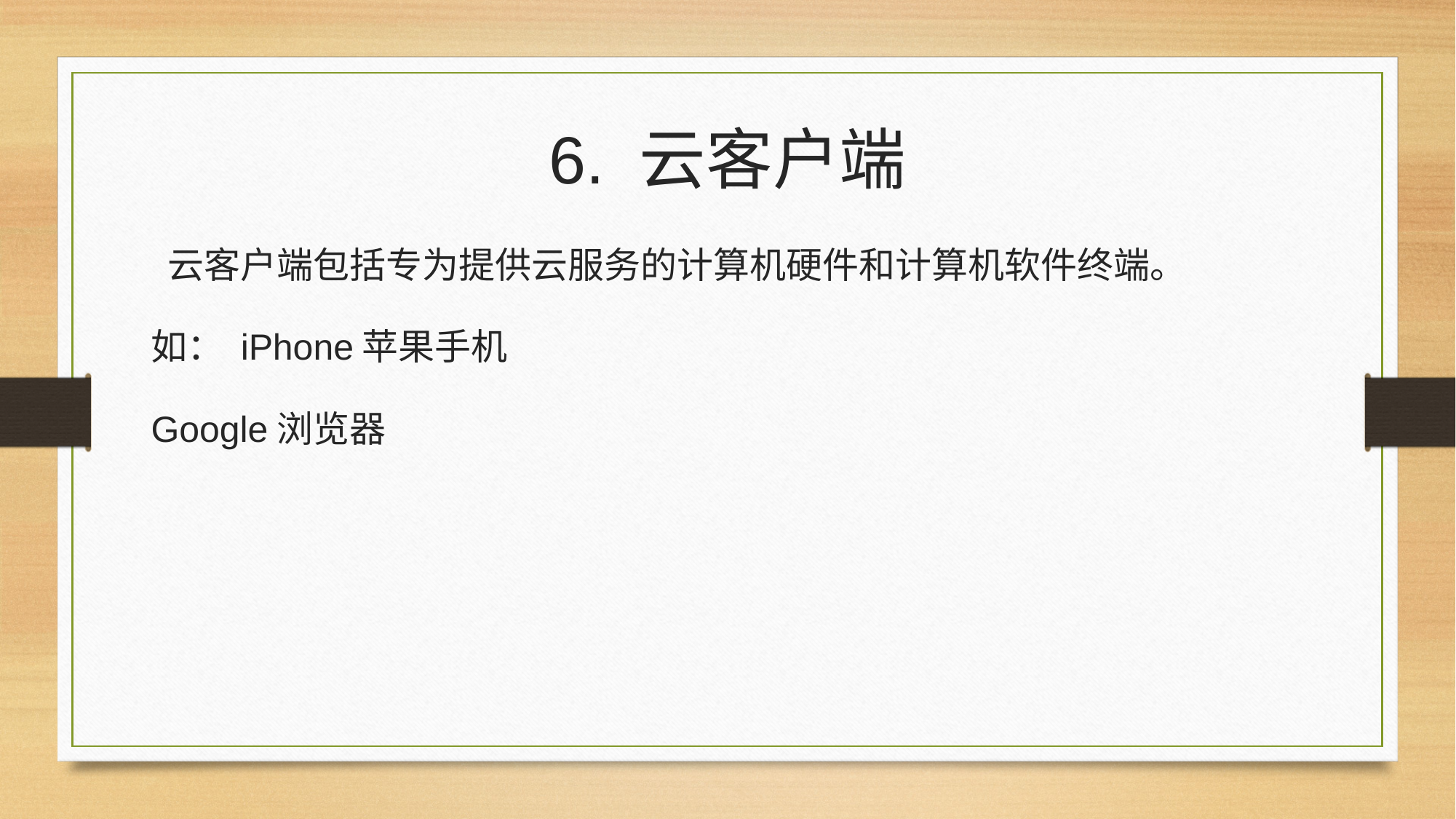

# 6. 云客户端
 云客户端包括专为提供云服务的计算机硬件和计算机软件终端。
如： iPhone苹果手机
Google浏览器